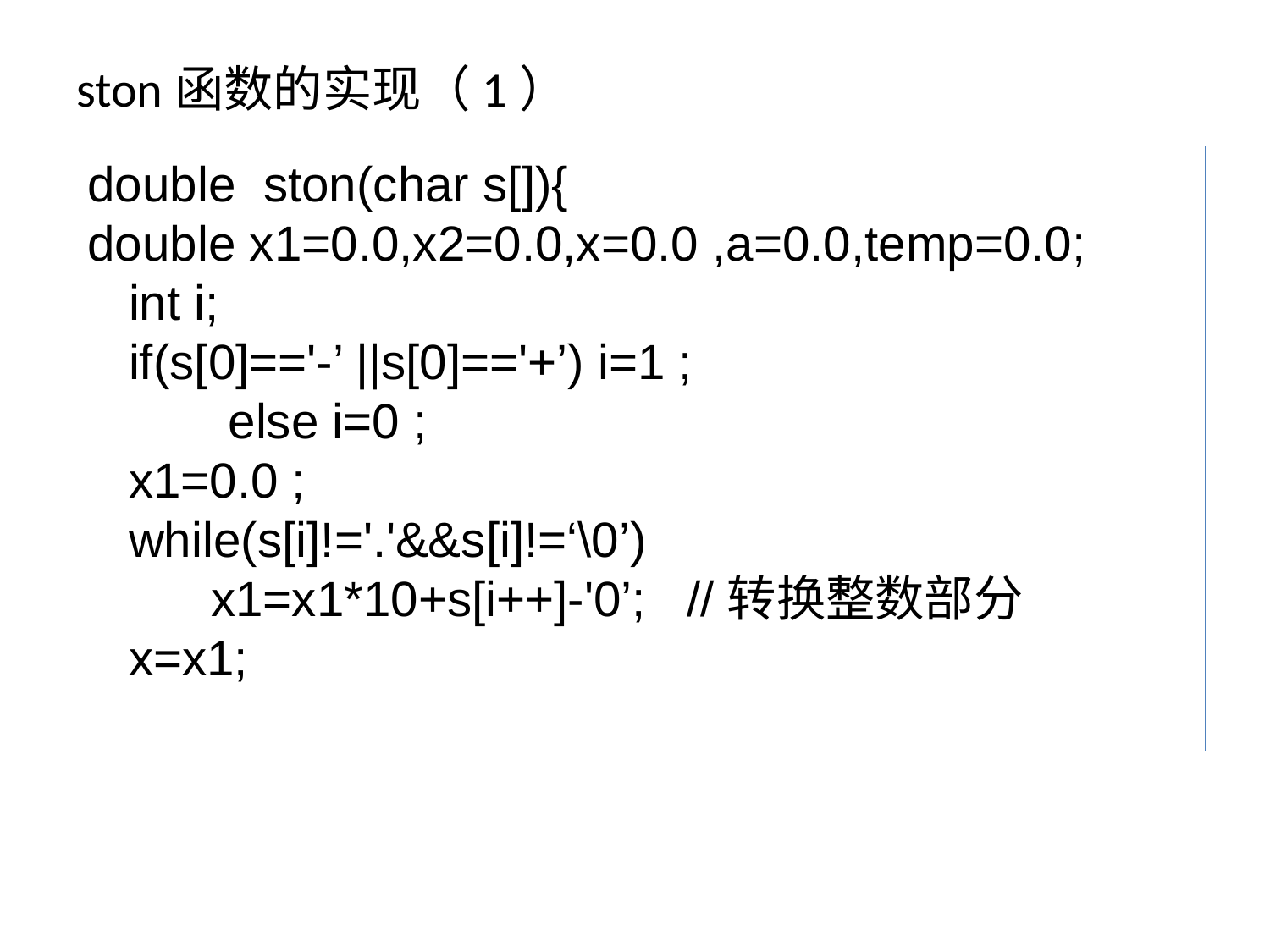

# ston函数的实现（1）
double  ston(char s[]){
double x1=0.0,x2=0.0,x=0.0 ,a=0.0,temp=0.0;
   int i;
   if(s[0]=='-’ ||s[0]=='+’) i=1 ;
	 else i=0 ;
   x1=0.0 ;
   while(s[i]!='.'&&s[i]!=‘\0’)
         x1=x1*10+s[i++]-'0’;   //转换整数部分
   x=x1;